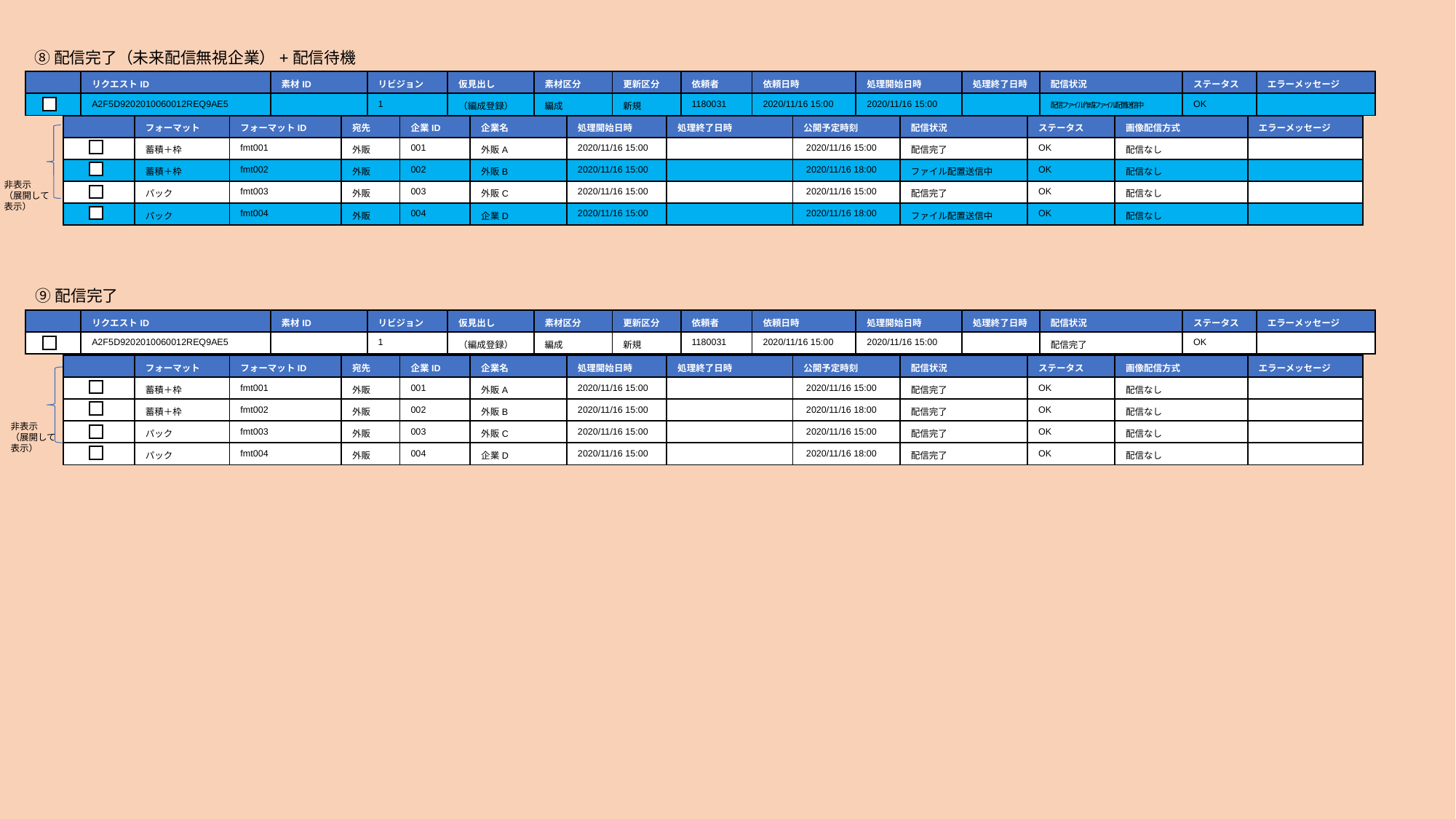

⑧配信完了（未来配信無視企業）+配信待機
|  | リクエストID | 素材ID | リビジョン | 仮見出し | 素材区分 | 更新区分 | 依頼者 | 依頼日時 | 処理開始日時 | 処理終了日時 | 配信状況 | ステータス | エラーメッセージ |
| --- | --- | --- | --- | --- | --- | --- | --- | --- | --- | --- | --- | --- | --- |
|  | A2F5D9202010060012REQ9AE5 |  | 1 | （編成登録） | 編成 | 新規 | 1180031 | 2020/11/16 15:00 | 2020/11/16 15:00 |  | 配信ファイル作成・ファイル配置送信中 | OK |  |

|  | フォーマット | フォーマットID | 宛先 | 企業ID | 企業名 | 処理開始日時 | 処理終了日時 | 公開予定時刻 | 配信状況 | ステータス | 画像配信方式 | エラーメッセージ |
| --- | --- | --- | --- | --- | --- | --- | --- | --- | --- | --- | --- | --- |
|  | 蓄積＋枠 | fmt001 | 外販 | 001 | 外販A | 2020/11/16 15:00 |  | 2020/11/16 15:00 | 配信完了 | OK | 配信なし |  |
|  | 蓄積＋枠 | fmt002 | 外販 | 002 | 外販B | 2020/11/16 15:00 |  | 2020/11/16 18:00 | ファイル配置送信中 | OK | 配信なし |  |
|  | パック | fmt003 | 外販 | 003 | 外販C | 2020/11/16 15:00 |  | 2020/11/16 15:00 | 配信完了 | OK | 配信なし |  |
|  | パック | fmt004 | 外販 | 004 | 企業D | 2020/11/16 15:00 |  | 2020/11/16 18:00 | ファイル配置送信中 | OK | 配信なし |  |

非表示
（展開して
表示）
⑨配信完了
|  | リクエストID | 素材ID | リビジョン | 仮見出し | 素材区分 | 更新区分 | 依頼者 | 依頼日時 | 処理開始日時 | 処理終了日時 | 配信状況 | ステータス | エラーメッセージ |
| --- | --- | --- | --- | --- | --- | --- | --- | --- | --- | --- | --- | --- | --- |
|  | A2F5D9202010060012REQ9AE5 |  | 1 | （編成登録） | 編成 | 新規 | 1180031 | 2020/11/16 15:00 | 2020/11/16 15:00 |  | 配信完了 | OK |  |

|  | フォーマット | フォーマットID | 宛先 | 企業ID | 企業名 | 処理開始日時 | 処理終了日時 | 公開予定時刻 | 配信状況 | ステータス | 画像配信方式 | エラーメッセージ |
| --- | --- | --- | --- | --- | --- | --- | --- | --- | --- | --- | --- | --- |
|  | 蓄積＋枠 | fmt001 | 外販 | 001 | 外販A | 2020/11/16 15:00 |  | 2020/11/16 15:00 | 配信完了 | OK | 配信なし |  |
|  | 蓄積＋枠 | fmt002 | 外販 | 002 | 外販B | 2020/11/16 15:00 |  | 2020/11/16 18:00 | 配信完了 | OK | 配信なし |  |
|  | パック | fmt003 | 外販 | 003 | 外販C | 2020/11/16 15:00 |  | 2020/11/16 15:00 | 配信完了 | OK | 配信なし |  |
|  | パック | fmt004 | 外販 | 004 | 企業D | 2020/11/16 15:00 |  | 2020/11/16 18:00 | 配信完了 | OK | 配信なし |  |

非表示
（展開して
表示）